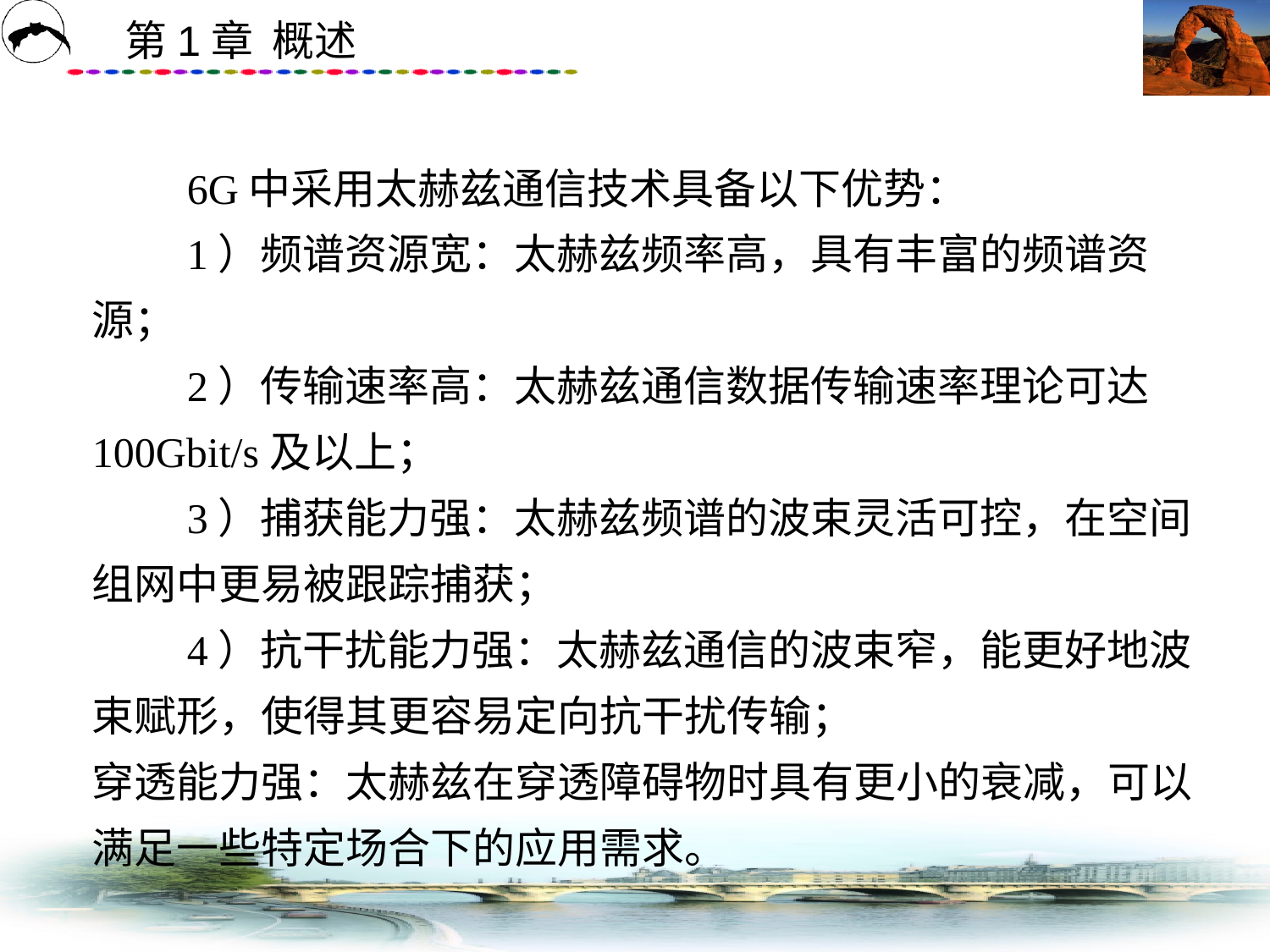

# 6G中采用太赫兹通信技术具备以下优势： 　　1）频谱资源宽：太赫兹频率高，具有丰富的频谱资源； 　　2）传输速率高：太赫兹通信数据传输速率理论可达100Gbit/s及以上； 　　3）捕获能力强：太赫兹频谱的波束灵活可控，在空间组网中更易被跟踪捕获； 　　4）抗干扰能力强：太赫兹通信的波束窄，能更好地波束赋形，使得其更容易定向抗干扰传输； 穿透能力强：太赫兹在穿透障碍物时具有更小的衰减，可以满足一些特定场合下的应用需求。